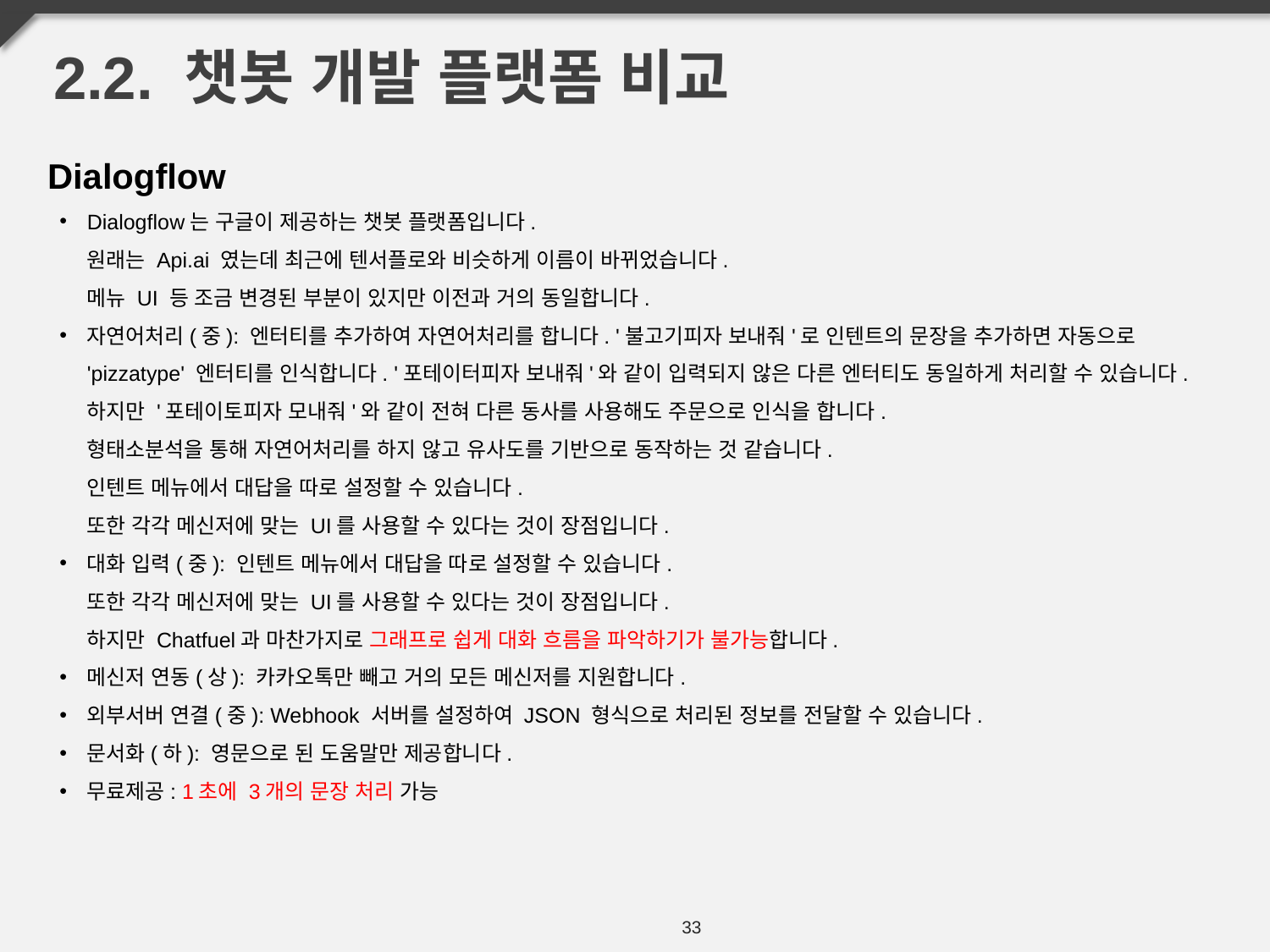

2.2. 챗봇 개발 플랫폼 비교
Dialogflow
Dialogflow는 구글이 제공하는 챗봇 플랫폼입니다.
원래는 Api.ai 였는데 최근에 텐서플로와 비슷하게 이름이 바뀌었습니다.
메뉴 UI 등 조금 변경된 부분이 있지만 이전과 거의 동일합니다.
자연어처리(중): 엔터티를 추가하여 자연어처리를 합니다. '불고기피자 보내줘'로 인텐트의 문장을 추가하면 자동으로 'pizzatype' 엔터티를 인식합니다. '포테이터피자 보내줘'와 같이 입력되지 않은 다른 엔터티도 동일하게 처리할 수 있습니다. 하지만 '포테이토피자 모내줘'와 같이 전혀 다른 동사를 사용해도 주문으로 인식을 합니다.
형태소분석을 통해 자연어처리를 하지 않고 유사도를 기반으로 동작하는 것 같습니다.
인텐트 메뉴에서 대답을 따로 설정할 수 있습니다.
또한 각각 메신저에 맞는 UI를 사용할 수 있다는 것이 장점입니다.
대화 입력(중): 인텐트 메뉴에서 대답을 따로 설정할 수 있습니다.
또한 각각 메신저에 맞는 UI를 사용할 수 있다는 것이 장점입니다.
하지만 Chatfuel과 마찬가지로 그래프로 쉽게 대화 흐름을 파악하기가 불가능합니다.
메신저 연동(상): 카카오톡만 빼고 거의 모든 메신저를 지원합니다.
외부서버 연결(중): Webhook 서버를 설정하여 JSON 형식으로 처리된 정보를 전달할 수 있습니다.
문서화(하): 영문으로 된 도움말만 제공합니다.
무료제공: 1초에 3개의 문장 처리 가능
33